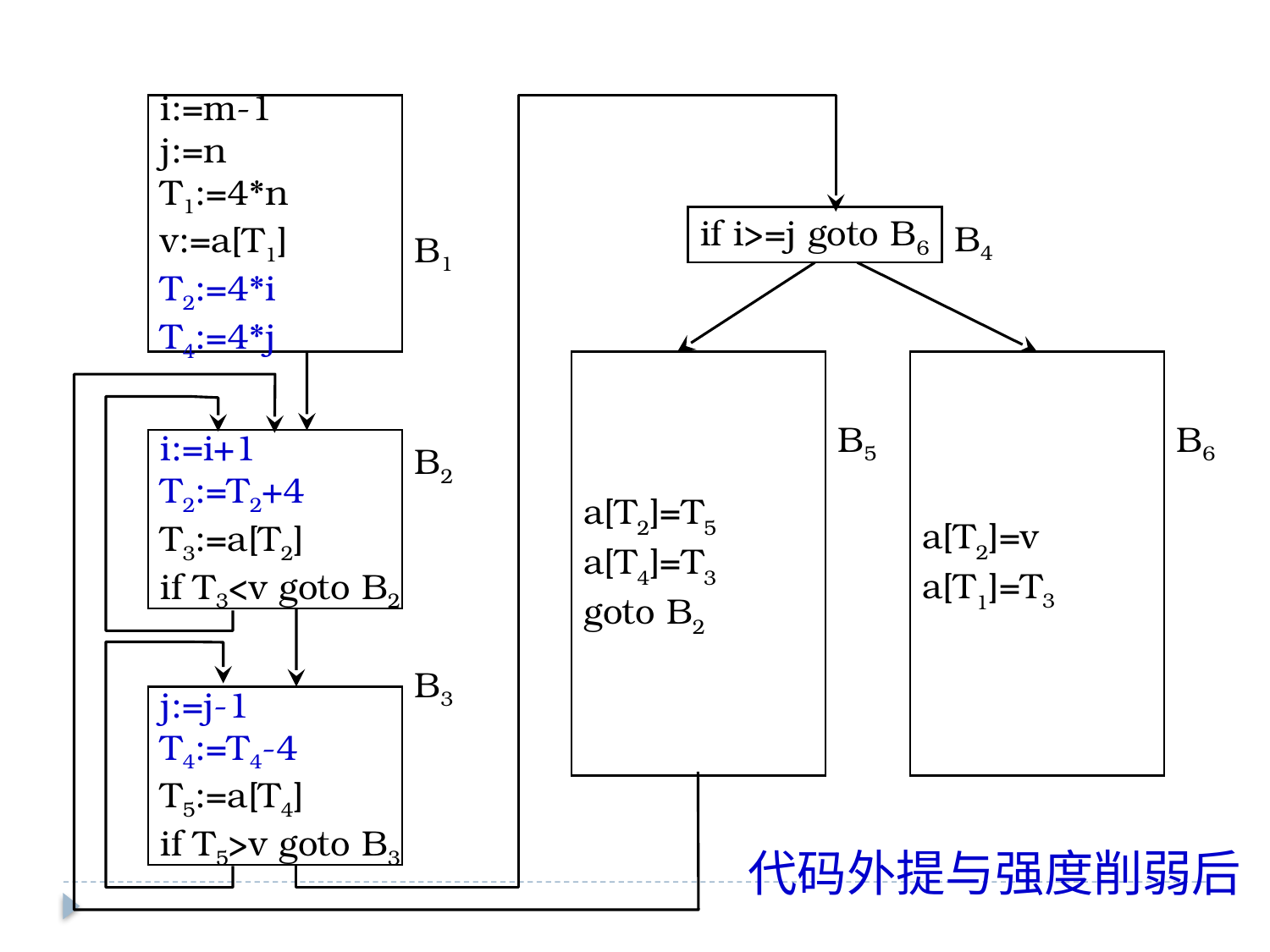

i:=m-1
j:=n
T1:=4*n
v:=a[T1]
T2:=4*i
T4:=4*j

B4
B1
if i>=j goto B6

a[T2]=T5
a[T4]=T3
goto B2
a[T2]=v
a[T1]=T3

B5
B6
B2
i:=i+1
T2:=T2+4
T3:=a[T2]
if T3<v goto B2

B3
j:=j-1
T4:=T4-4
T5:=a[T4]
if T5>v goto B3
代码外提与强度削弱后